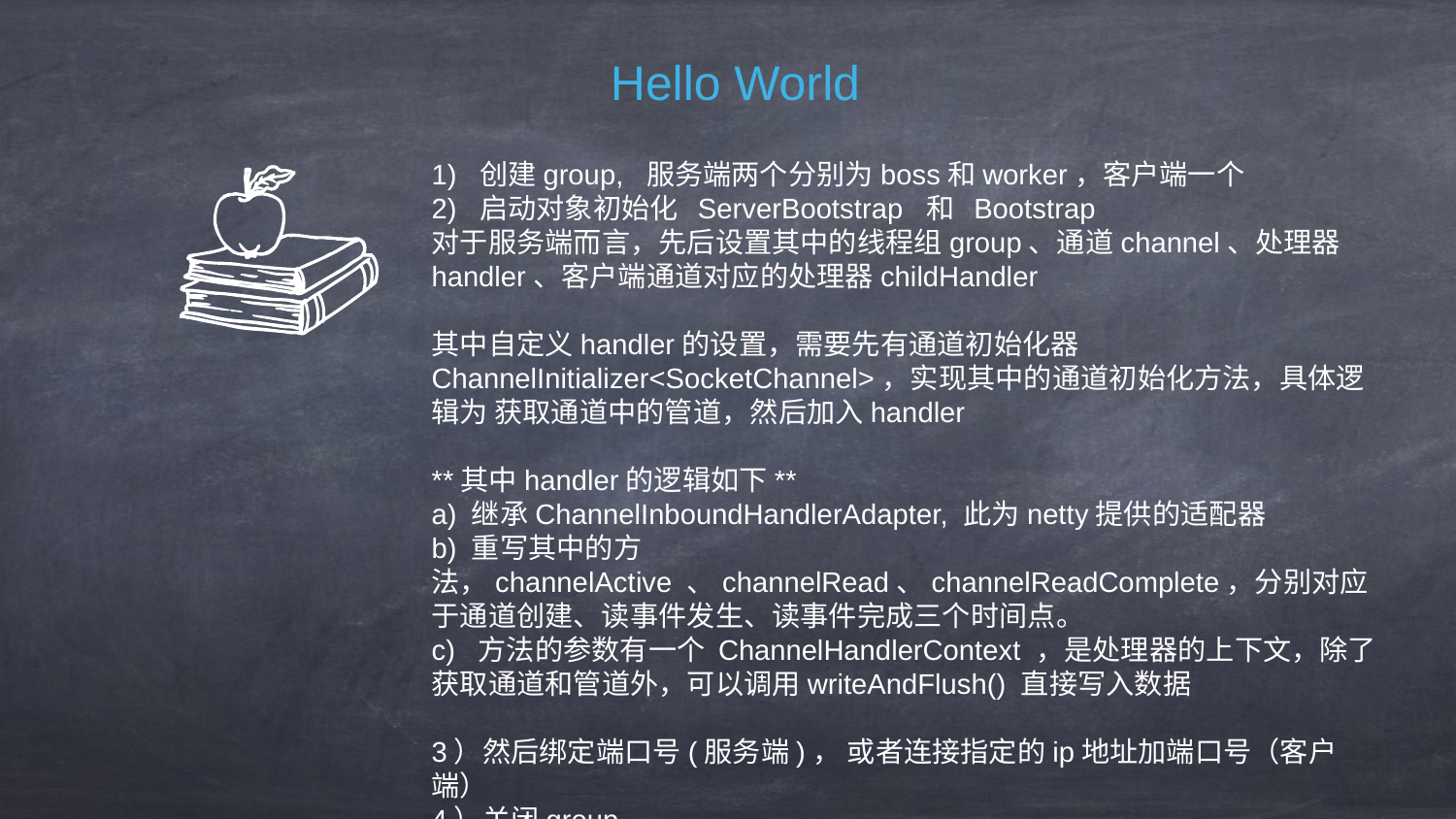

Hello World
1)  创建group,  服务端两个分别为boss和worker，客户端一个
2)  启动对象初始化  ServerBootstrap  和  Bootstrap
对于服务端而言，先后设置其中的线程组group、通道channel、处理器handler、客户端通道对应的处理器childHandler

其中自定义handler的设置，需要先有通道初始化器ChannelInitializer<SocketChannel>，实现其中的通道初始化方法，具体逻辑为 获取通道中的管道，然后加入handler

**其中handler的逻辑如下**
a) 继承ChannelInboundHandlerAdapter, 此为netty提供的适配器
b) 重写其中的方法，channelActive 、channelRead、channelReadComplete，分别对应于通道创建、读事件发生、读事件完成三个时间点。
c)  方法的参数有一个 ChannelHandlerContext ，是处理器的上下文，除了获取通道和管道外，可以调用writeAndFlush() 直接写入数据

3）然后绑定端口号(服务端)， 或者连接指定的ip地址加端口号（客户端）
4）关闭group